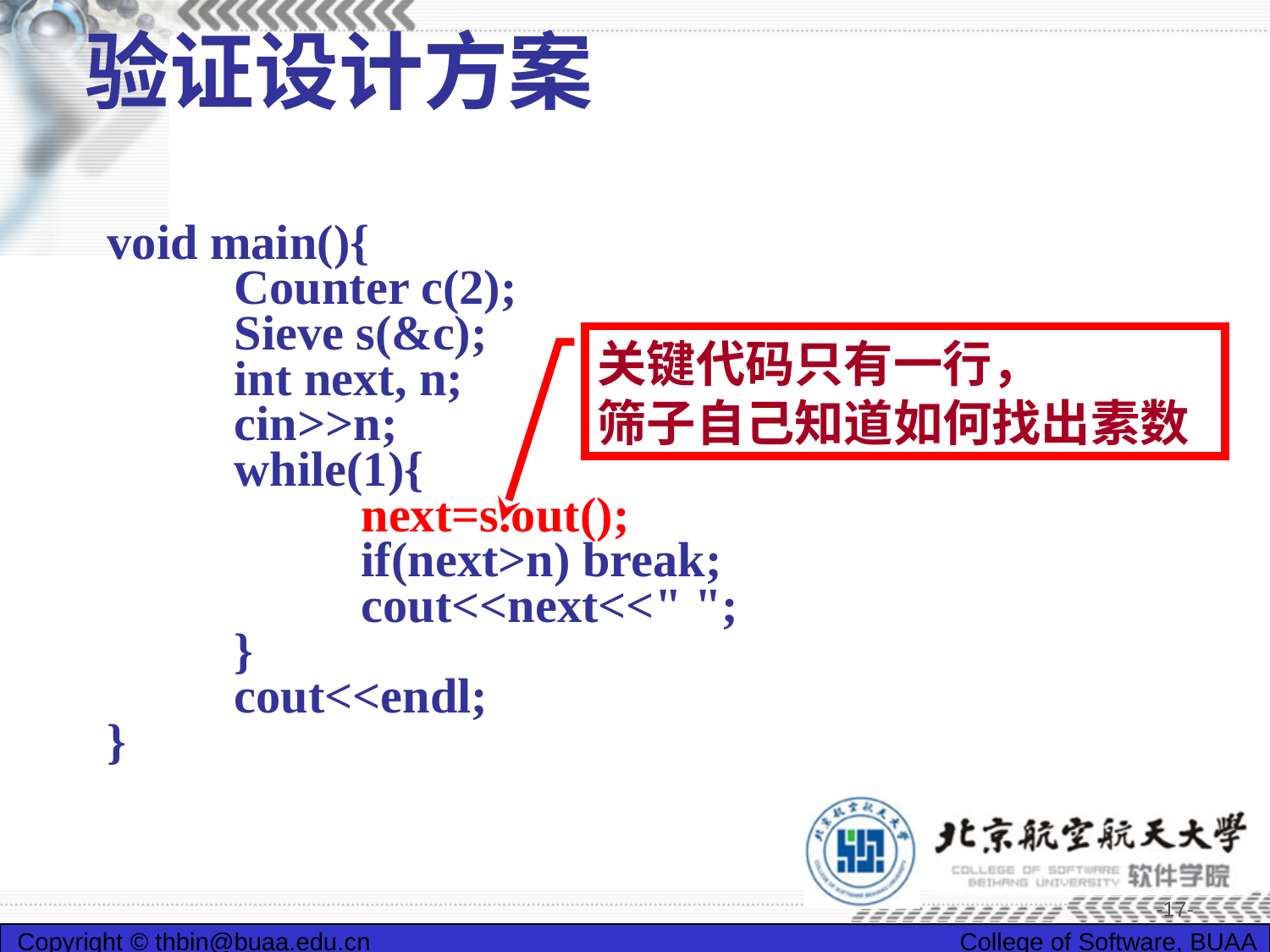

# 验证设计方案
void main(){
	Counter c(2);
	Sieve s(&c);
	int next, n;
	cin>>n;
	while(1){
		next=s.out();
		if(next>n) break;
		cout<<next<<" ";
	}
	cout<<endl;
}
关键代码只有一行，
筛子自己知道如何找出素数
-17-